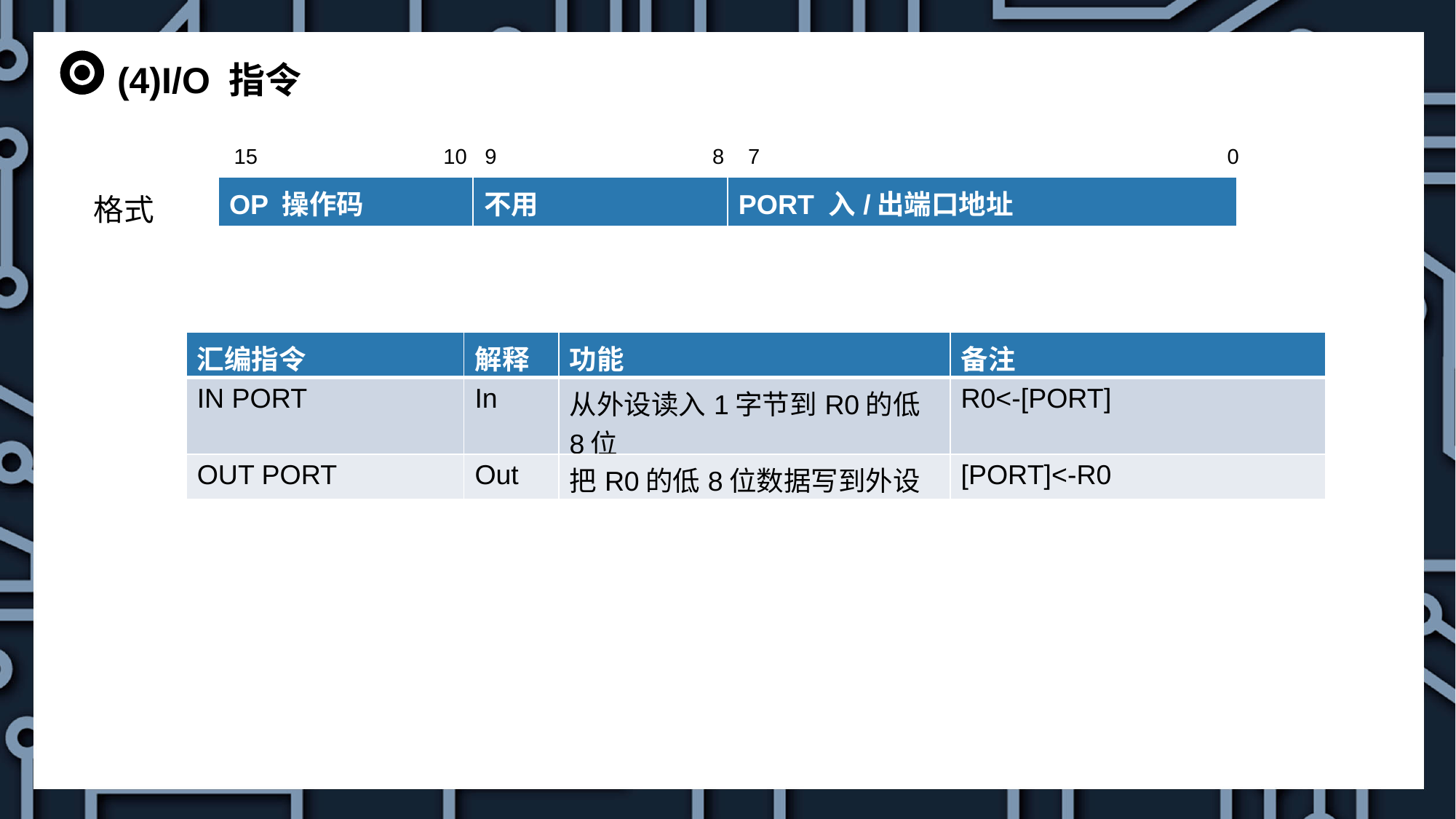

(4)I/O 指令

15                               10   9                                    8    7                                                                              0
格式
| OP 操作码 | 不用 | PORT 入/出端口地址 |
| --- | --- | --- |
| 汇编指令 | 解释 | 功能 | 备注 |
| --- | --- | --- | --- |
| IN PORT | In | 从外设读入1字节到R0的低8位 | R0<-[PORT] |
| OUT PORT | Out | 把R0的低8位数据写到外设 | [PORT]<-R0 |